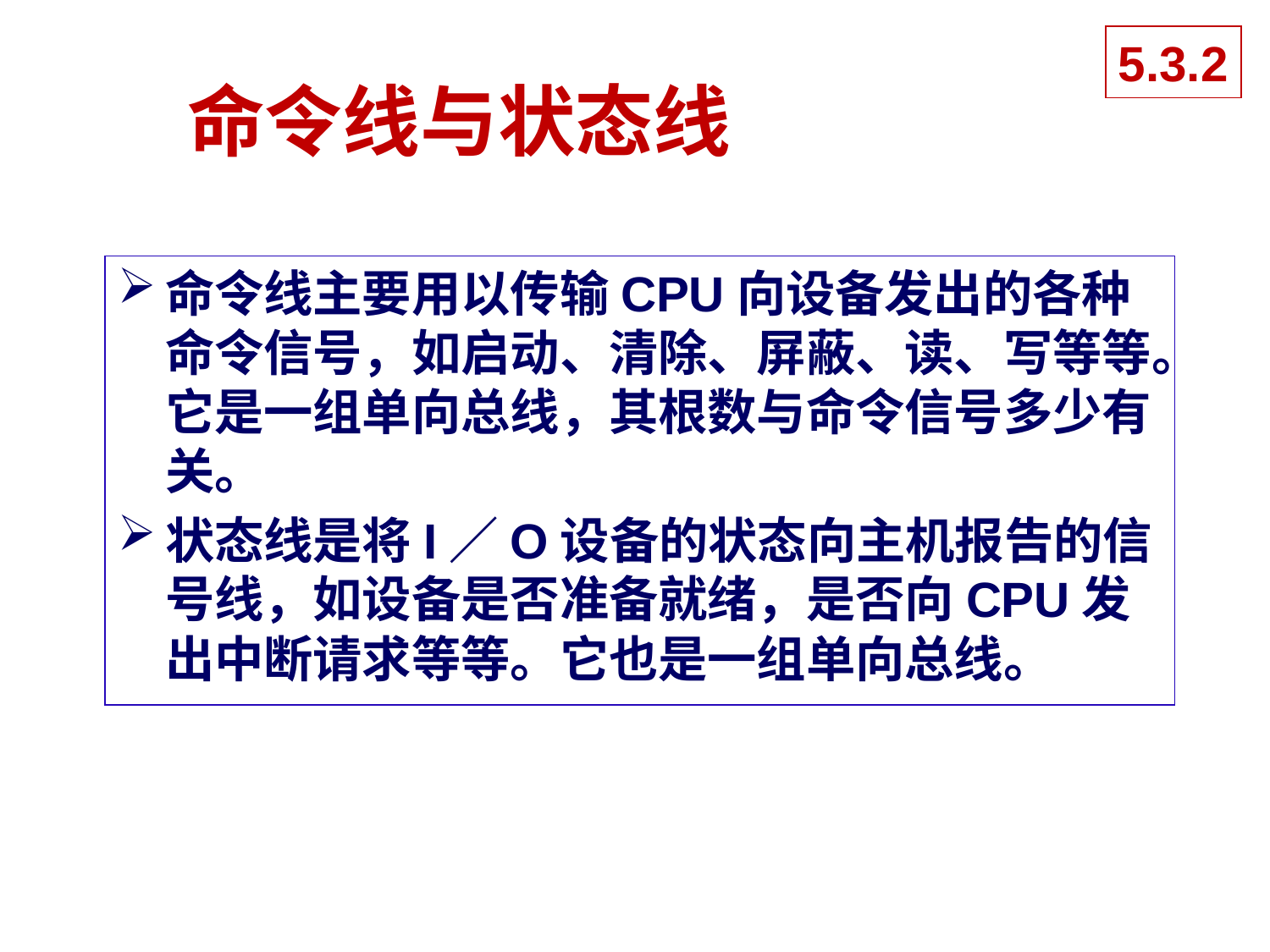

5.3.2
# 命令线与状态线
命令线主要用以传输CPU向设备发出的各种命令信号，如启动、清除、屏蔽、读、写等等。它是一组单向总线，其根数与命令信号多少有关。
状态线是将I／O设备的状态向主机报告的信号线，如设备是否准备就绪，是否向CPU发出中断请求等等。它也是一组单向总线。